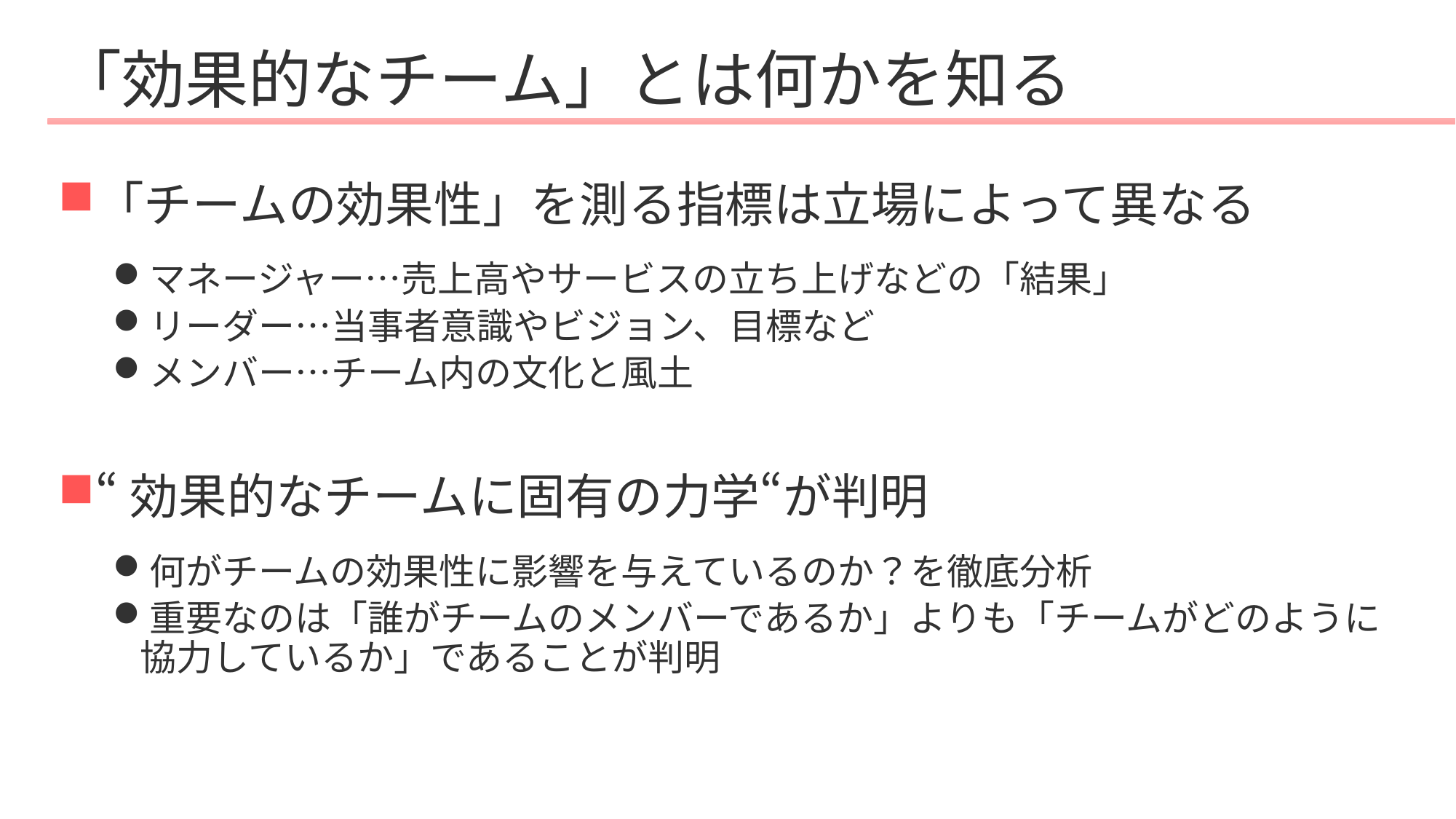

# 「効果的なチーム」とは何かを知る
「チームの効果性」を測る指標は立場によって異なる
マネージャー…売上高やサービスの立ち上げなどの「結果」
リーダー…当事者意識やビジョン、目標など
メンバー…チーム内の文化と風土
“効果的なチームに固有の力学“が判明
何がチームの効果性に影響を与えているのか？を徹底分析
重要なのは「誰がチームのメンバーであるか」よりも「チームがどのように協力しているか」であることが判明
94